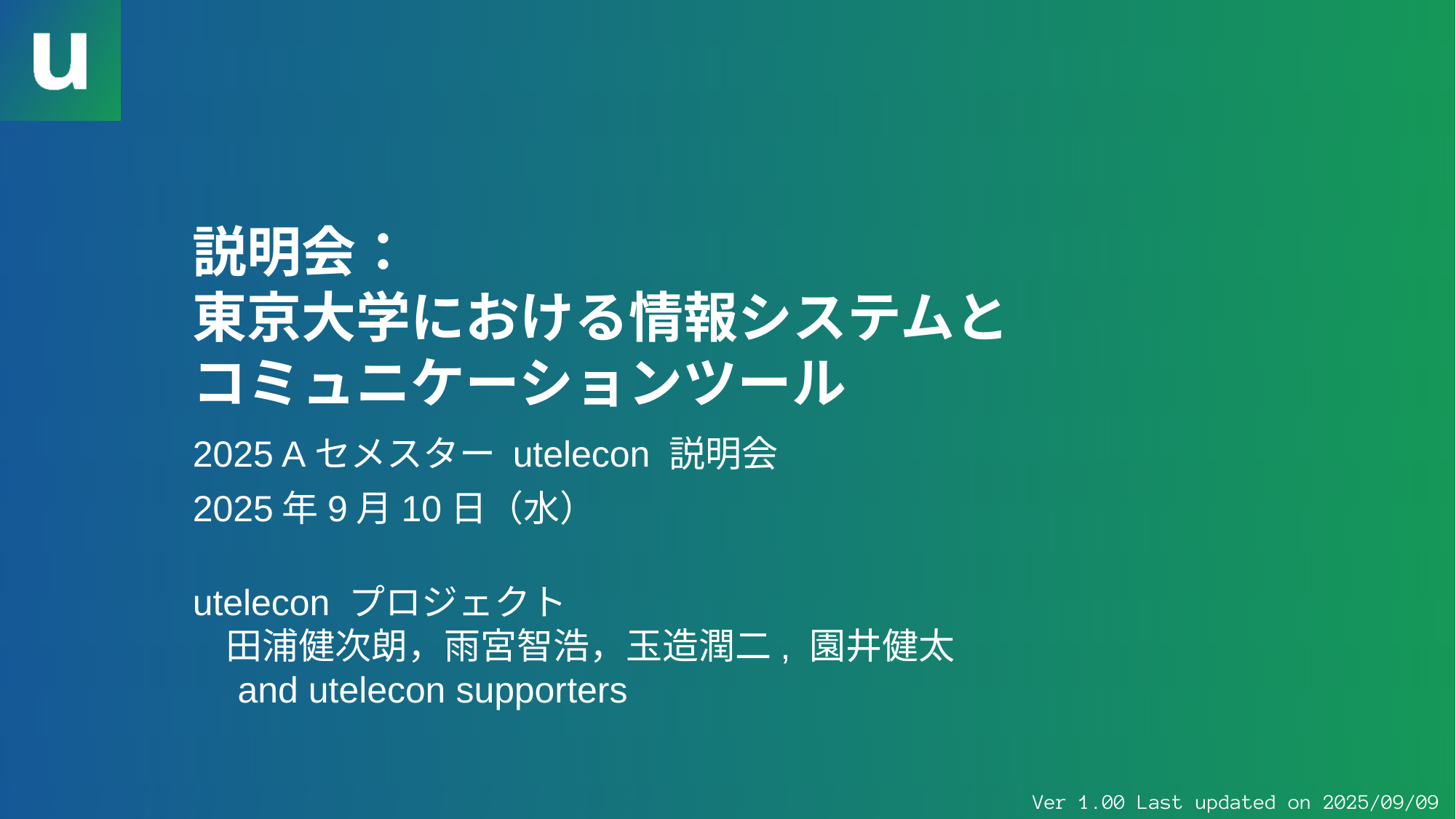

# 説明会： 東京大学における情報システムと コミュニケーションツール
2025 Aセメスター utelecon 説明会
2025年9月10日（水）
utelecon プロジェクト
   田浦健次朗，雨宮智浩，玉造潤二, 園井健太
　and utelecon supporters
Ver 1.00 Last updated on 2025/09/09